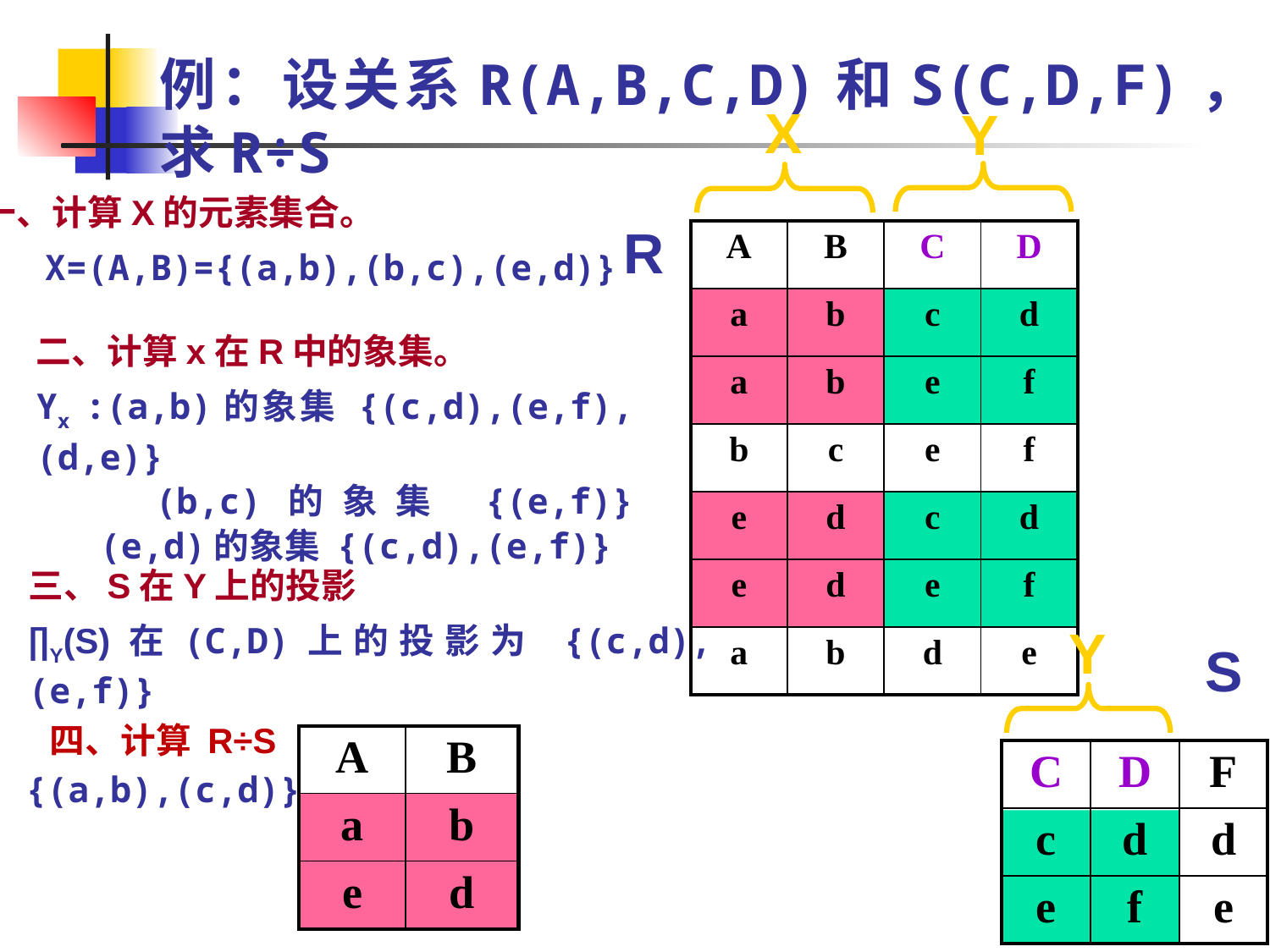

专门的关系运算
例：设关系R(A,B,C,D)和S(C,D,F)，求R÷S
X
Y

一、计算X的元素集合。
   X=(A,B)={(a,b),(b,c),(e,d)}
R
| A | B | C | D |
| --- | --- | --- | --- |
| a | b | c | d |
| a | b | e | f |
| b | c | e | f |
| e | d | c | d |
| e | d | e | f |
| a | b | d | e |

二、计算x在R中的象集。
Yx :(a,b)的象集 {(c,d),(e,f),(d,e)}
   (b,c)的象集 {(e,f)}
   (e,d)的象集 {(c,d),(e,f)}

三、S在Y上的投影
∏Y(S)在(C,D)上的投影为 {(c,d),(e,f)}
Y

S
四、计算 R÷S
{(a,b),(c,d)}
| A | B |
| --- | --- |
| a | b |
| e | d |
| C | D | F |
| --- | --- | --- |
| c | d | d |
| e | f | e |